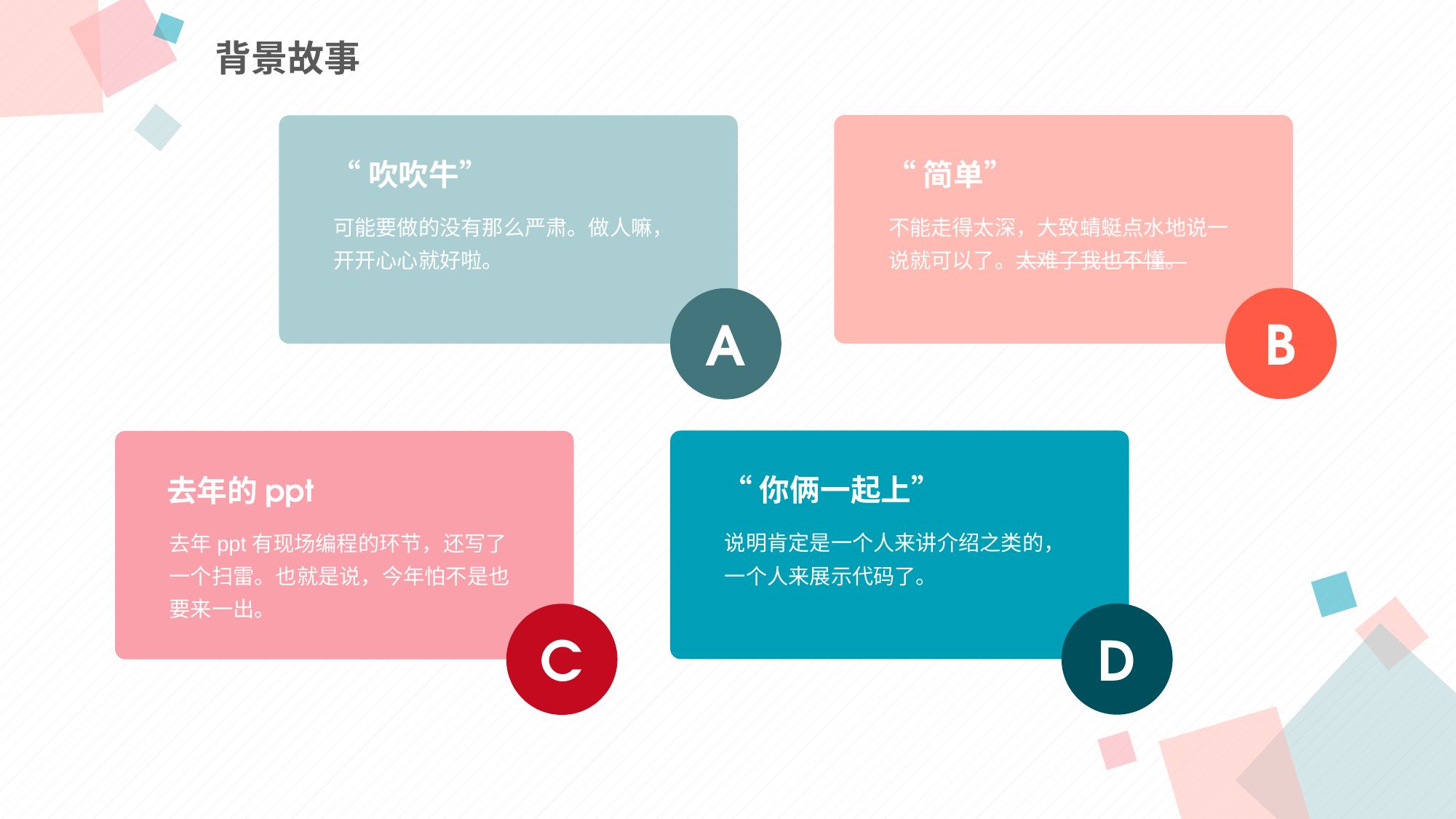

背景故事

“简单”
“吹吹牛”
不能走得太深，大致蜻蜓点水地说一说就可以了。太难了我也不懂。
可能要做的没有那么严肃。做人嘛，开开心心就好啦。
B
A

“你俩一起上”
去年的ppt
说明肯定是一个人来讲介绍之类的，一个人来展示代码了。
去年ppt有现场编程的环节，还写了一个扫雷。也就是说，今年怕不是也要来一出。
D
C